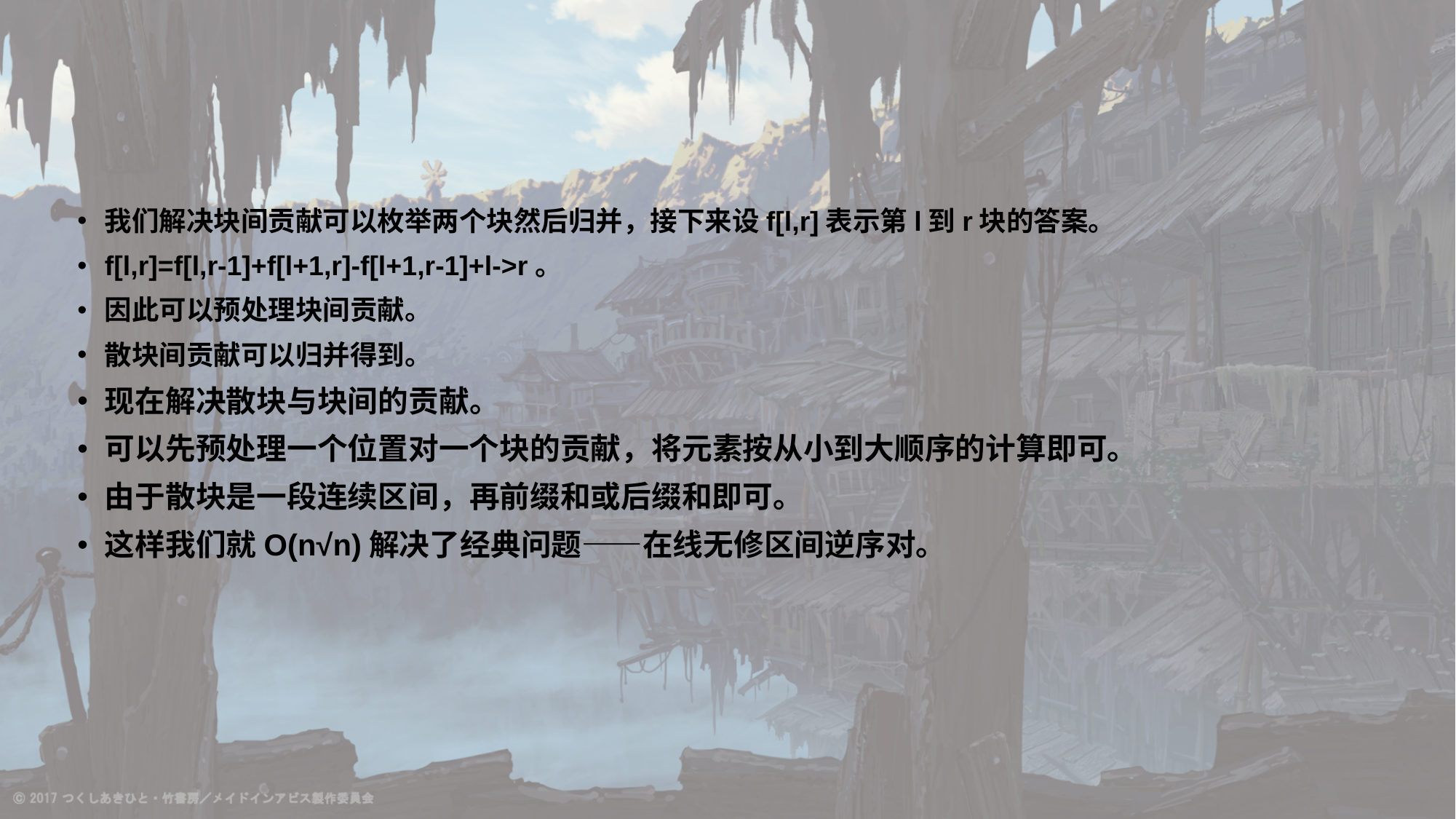

#
我们解决块间贡献可以枚举两个块然后归并，接下来设f[l,r]表示第l到r块的答案。
f[l,r]=f[l,r-1]+f[l+1,r]-f[l+1,r-1]+l->r。
因此可以预处理块间贡献。
散块间贡献可以归并得到。
现在解决散块与块间的贡献。
可以先预处理一个位置对一个块的贡献，将元素按从小到大顺序的计算即可。
由于散块是一段连续区间，再前缀和或后缀和即可。
这样我们就O(n√n)解决了经典问题——在线无修区间逆序对。